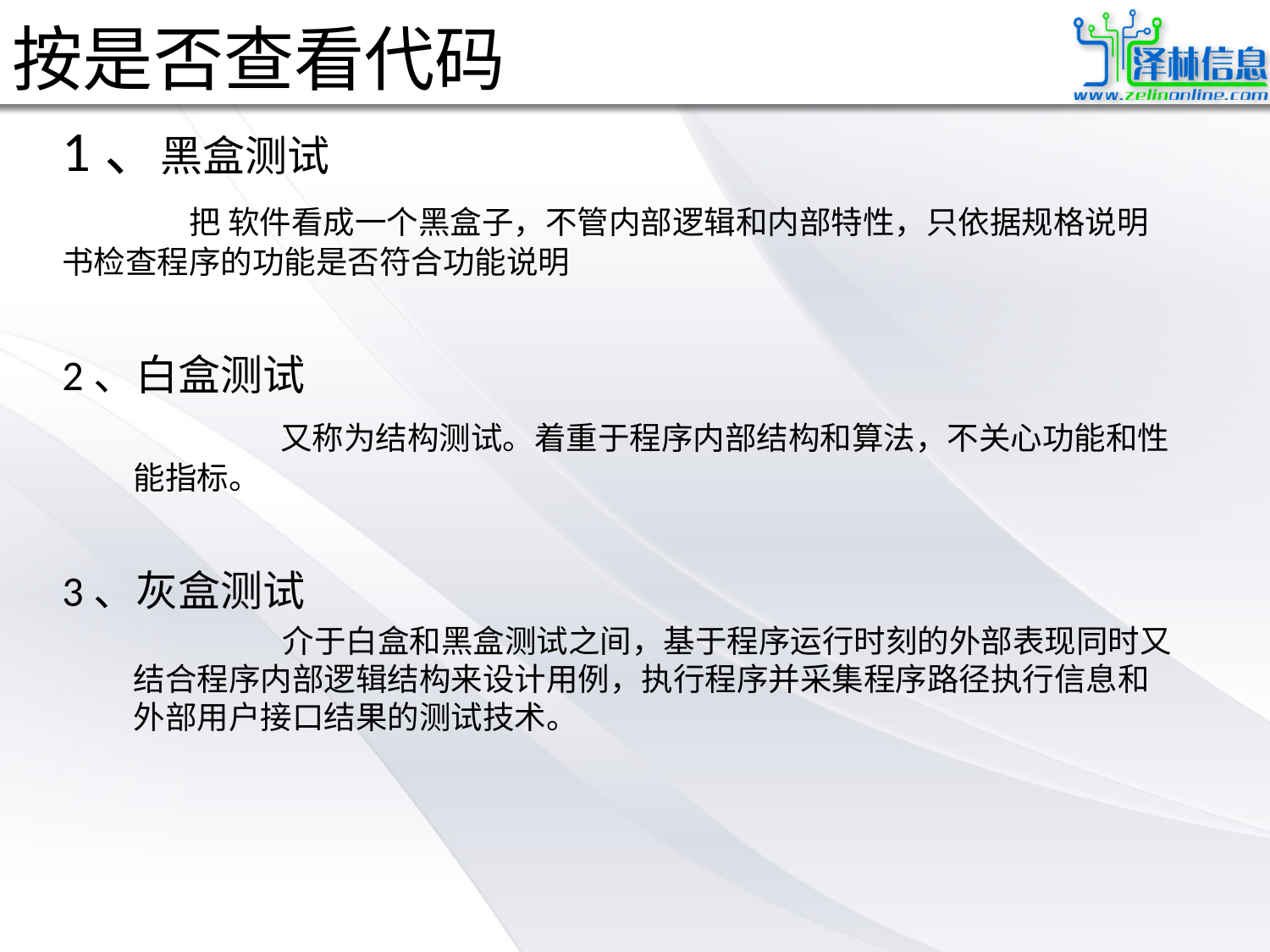

# 按是否查看代码
1、黑盒测试
	把 软件看成一个黑盒子，不管内部逻辑和内部特性，只依据规格说明书检查程序的功能是否符合功能说明

2、白盒测试
		 又称为结构测试。着重于程序内部结构和算法，不关心功能和性能指标。

3、灰盒测试
		  介于白盒和黑盒测试之间，基于程序运行时刻的外部表现同时又结合程序内部逻辑结构来设计用例，执行程序并采集程序路径执行信息和外部用户接口结果的测试技术。